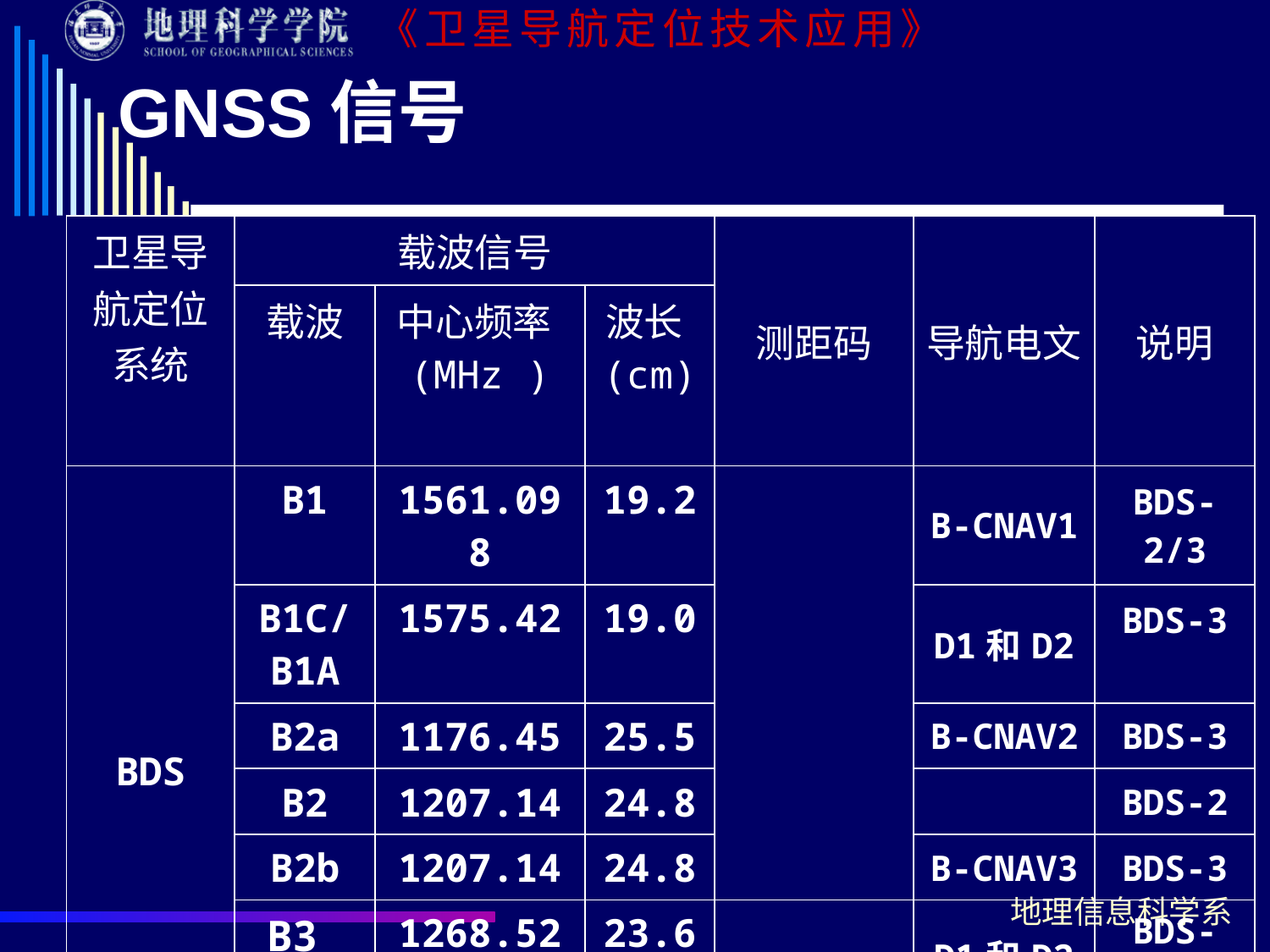

# GNSS信号
| 卫星导航定位系统 | 载波信号 |  |  | 测距码 | 导航电文 | 说明 |
| --- | --- | --- | --- | --- | --- | --- |
|  | 载波 | 中心频率(MHz ) | 波长(cm) |  |  |  |
| BDS | B1 | 1561.098 | 19.2 |  | B-CNAV1 | BDS-2/3 |
|  | B1C/B1A | 1575.42 | 19.0 |  | D1和D2 | BDS-3 |
|  | B2a | 1176.45 | 25.5 |  | B-CNAV2 | BDS-3 |
|  | B2 | 1207.14 | 24.8 |  |  | BDS-2 |
|  | B2b | 1207.14 | 24.8 |  | B-CNAV3 | BDS-3 |
|  | B3 | 1268.52 | 23.6 |  | D1和D2 | BDS-2/3 |
|  | B3A | 1268.52 | 23.6 |  |  | BDS-3 |